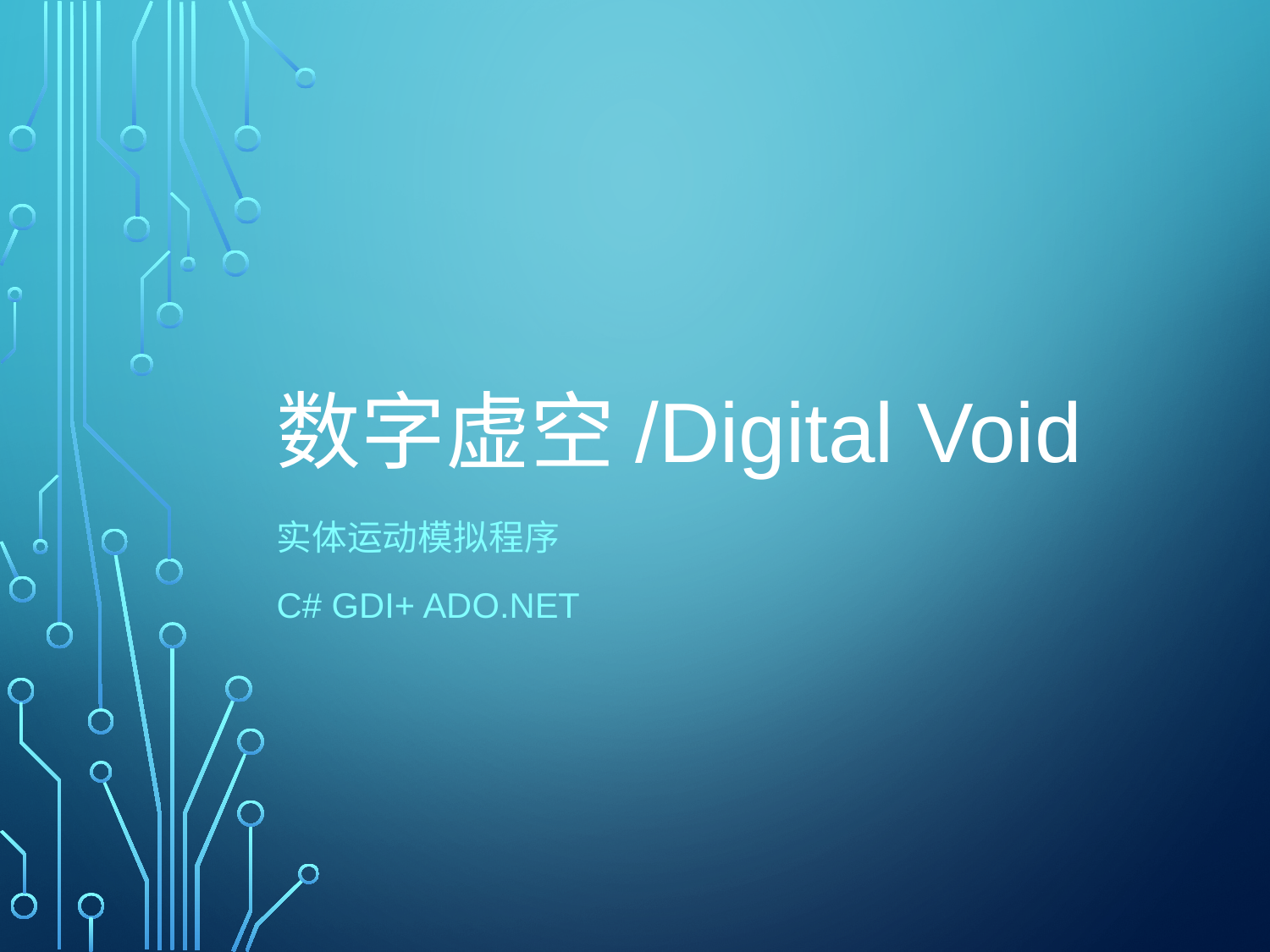

# 数字虚空/Digital Void
实体运动模拟程序
C# GDI+ ADO.NET